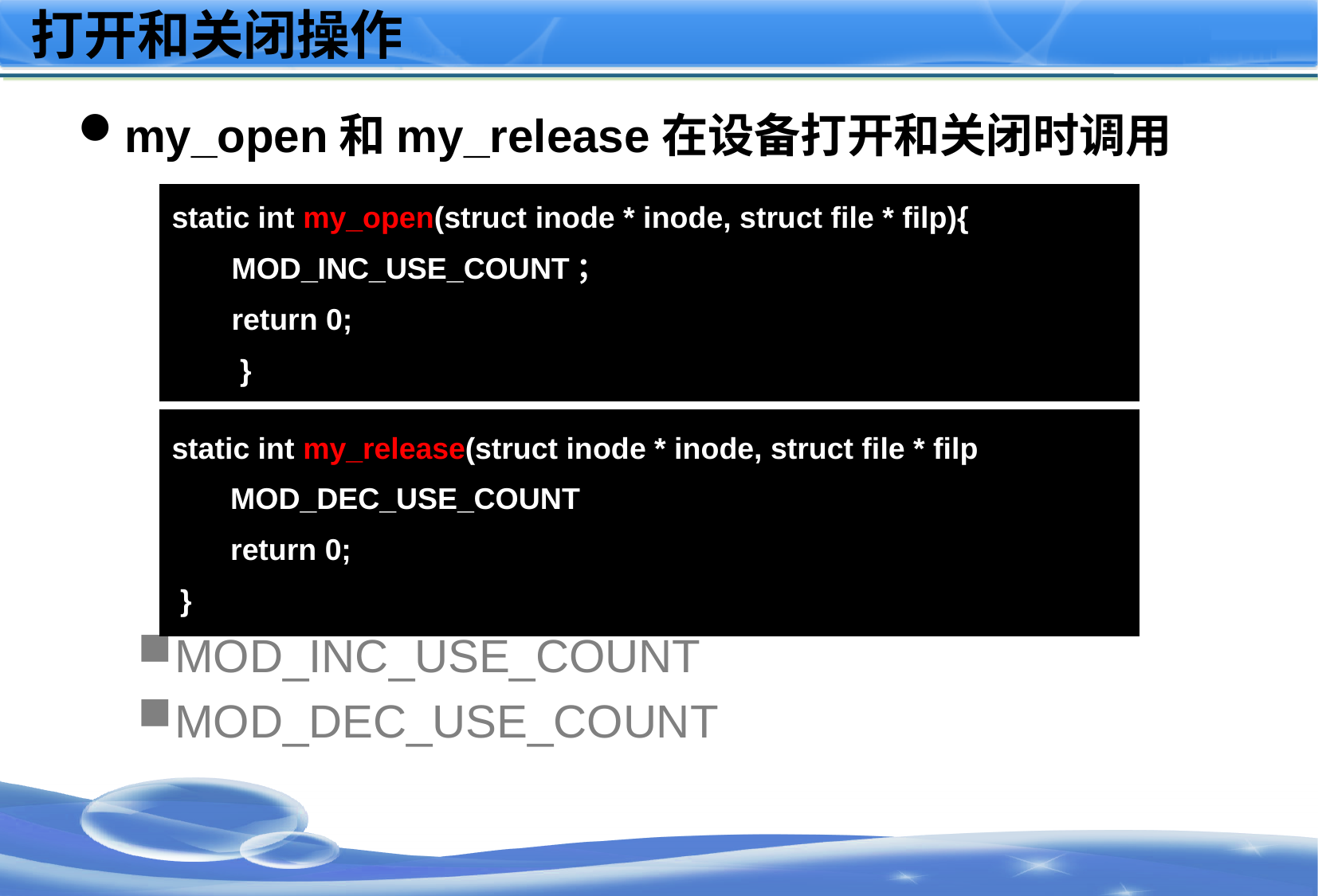

# 打开和关闭操作
my_open和my_release在设备打开和关闭时调用

MOD_INC_USE_COUNT
MOD_DEC_USE_COUNT
static int my_open(struct inode * inode, struct file * filp){
MOD_INC_USE_COUNT；
return 0;
 }
static int my_release(struct inode * inode, struct file * filp
       MOD_DEC_USE_COUNT
       return 0;
 }